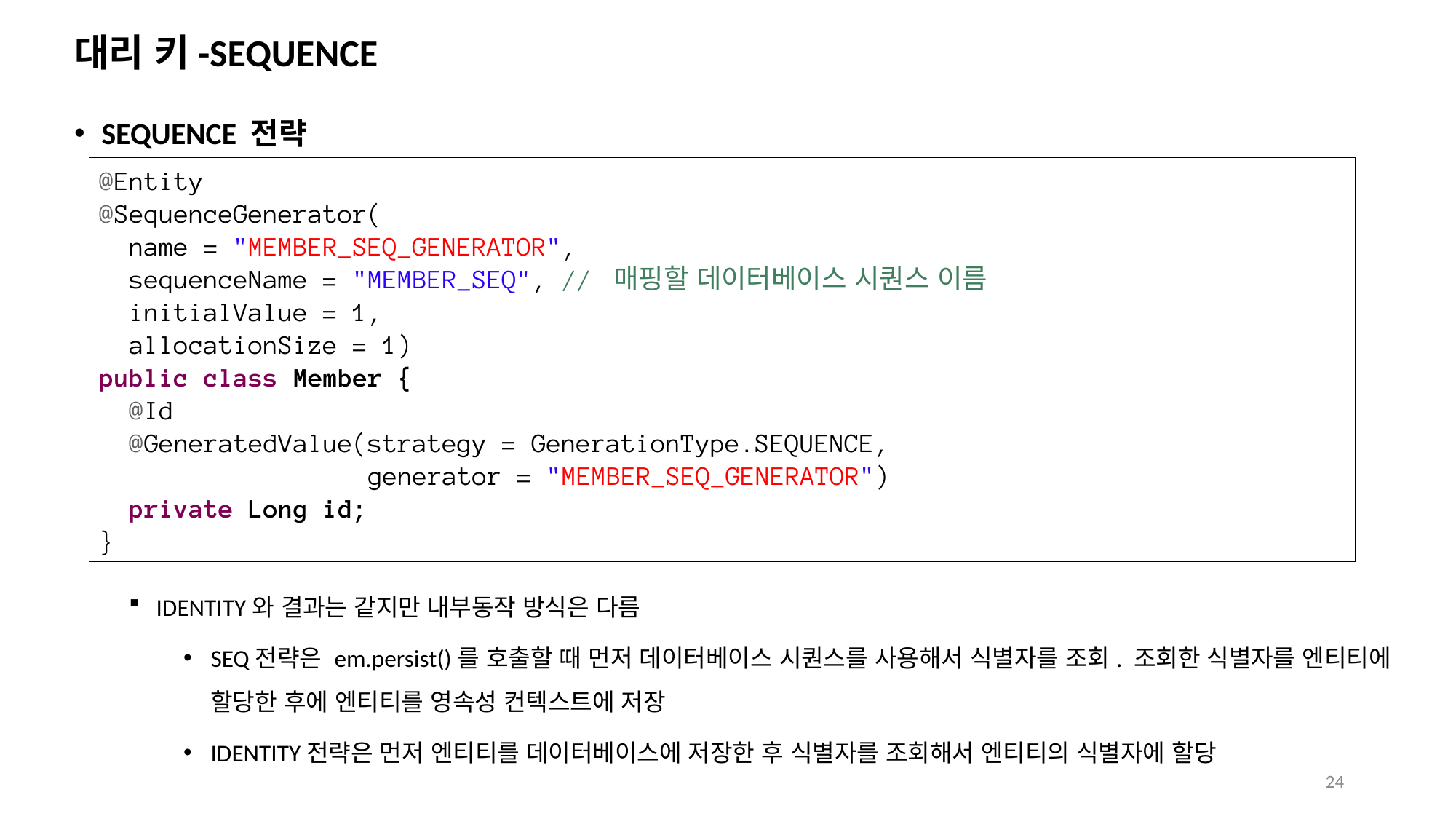

# 대리 키-SEQUENCE
SEQUENCE 전략

IDENTITY와 결과는 같지만 내부동작 방식은 다름
SEQ전략은 em.persist()를 호출할 때 먼저 데이터베이스 시퀀스를 사용해서 식별자를 조회. 조회한 식별자를 엔티티에 할당한 후에 엔티티를 영속성 컨텍스트에 저장
IDENTITY전략은 먼저 엔티티를 데이터베이스에 저장한 후 식별자를 조회해서 엔티티의 식별자에 할당

@Entity
@SequenceGenerator(
  name = "MEMBER_SEQ_GENERATOR",
  sequenceName = "MEMBER_SEQ", // 매핑할 데이터베이스 시퀀스 이름
  initialValue = 1,
  allocationSize = 1)
public class Member {
  @Id
  @GeneratedValue(strategy = GenerationType.SEQUENCE,
                  generator = "MEMBER_SEQ_GENERATOR")
  private Long id;
}
24